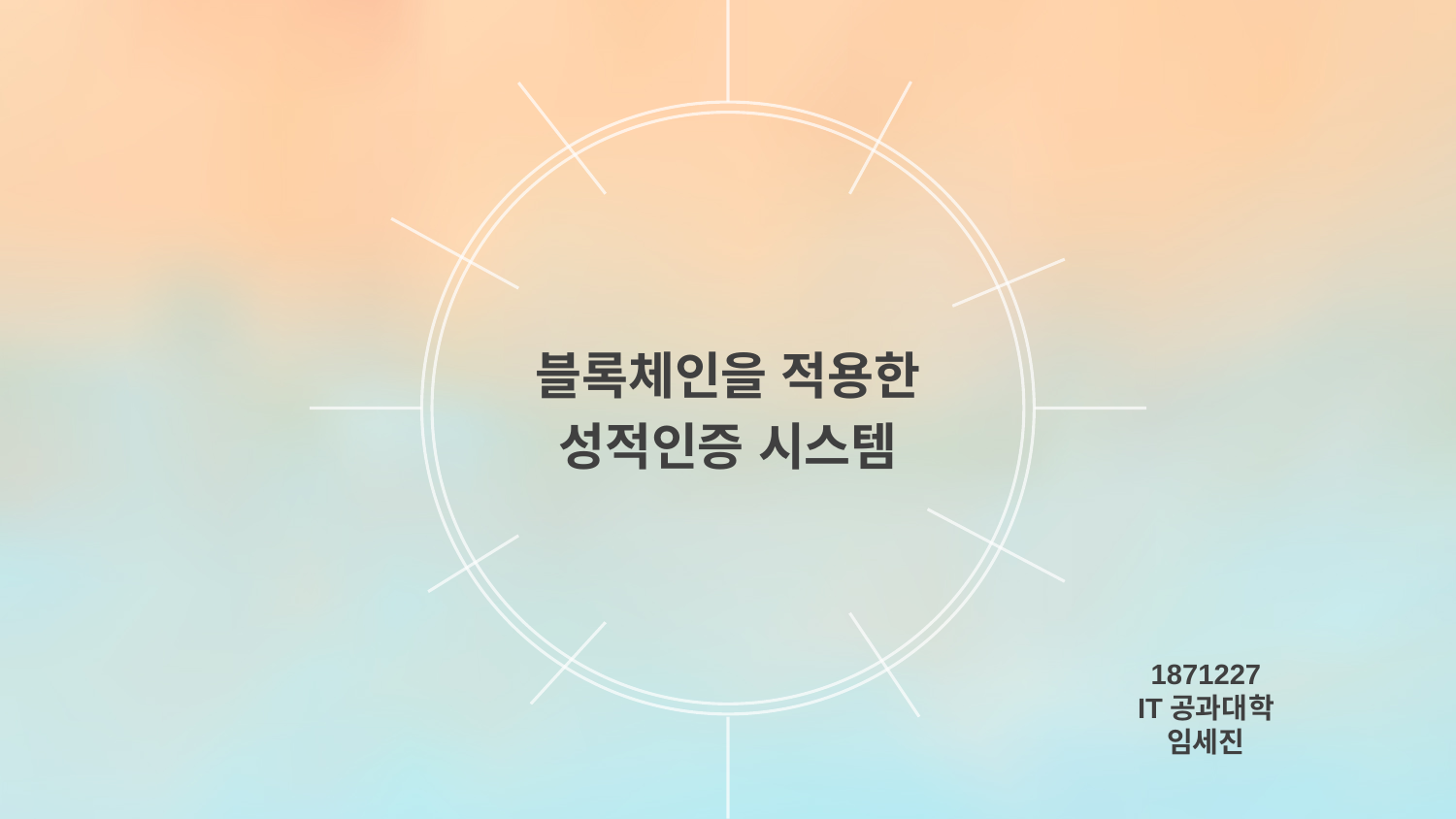

블록체인을 적용한
성적인증 시스템
1871227
IT공과대학
임세진